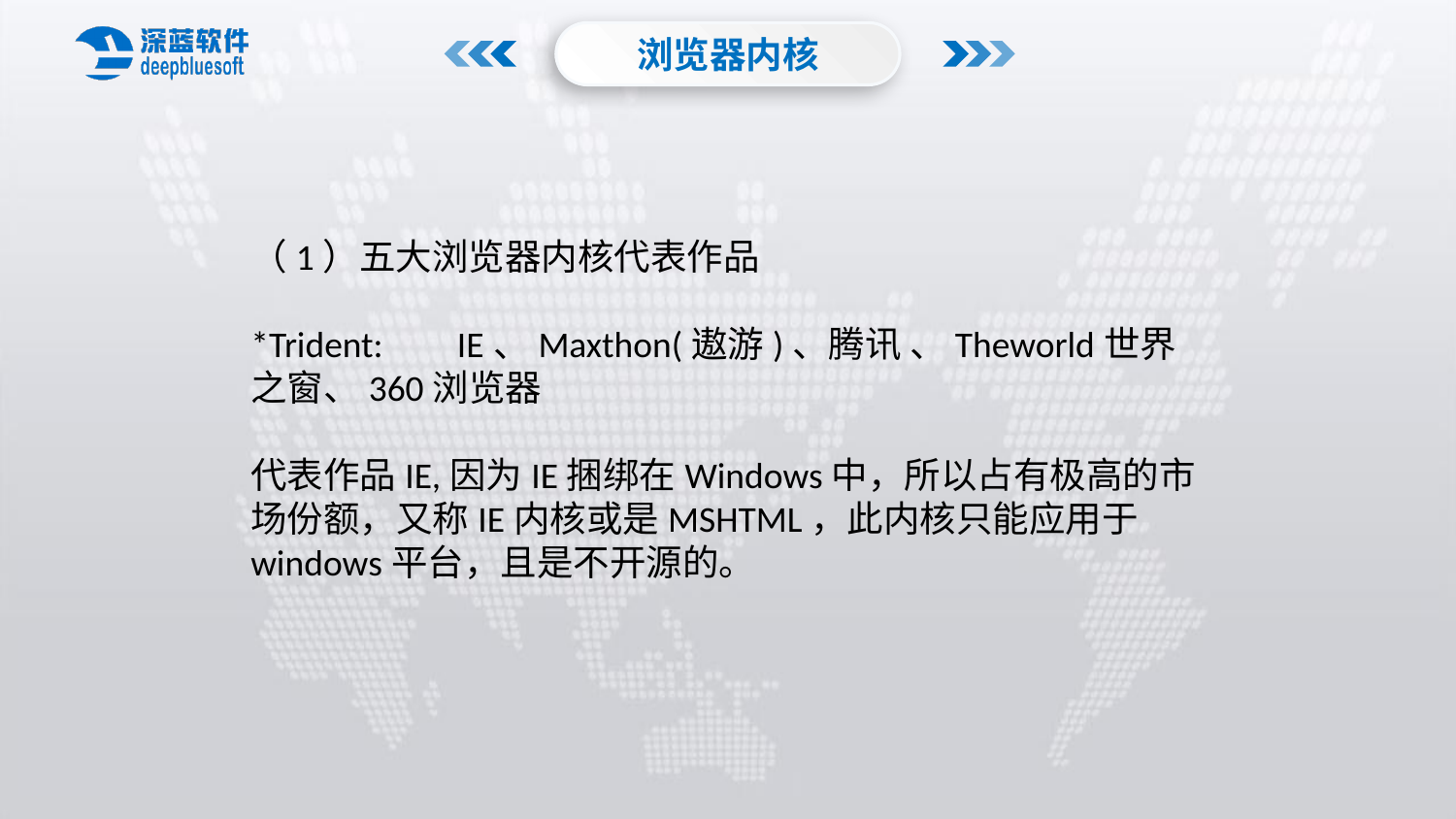

浏览器内核

（1）五大浏览器内核代表作品

*Trident:         IE、Maxthon(遨游)、腾讯 、Theworld世界之窗、360浏览器

代表作品IE,因为IE捆绑在Windows中，所以占有极高的市场份额，又称IE内核或是MSHTML，此内核只能应用于windows平台，且是不开源的。